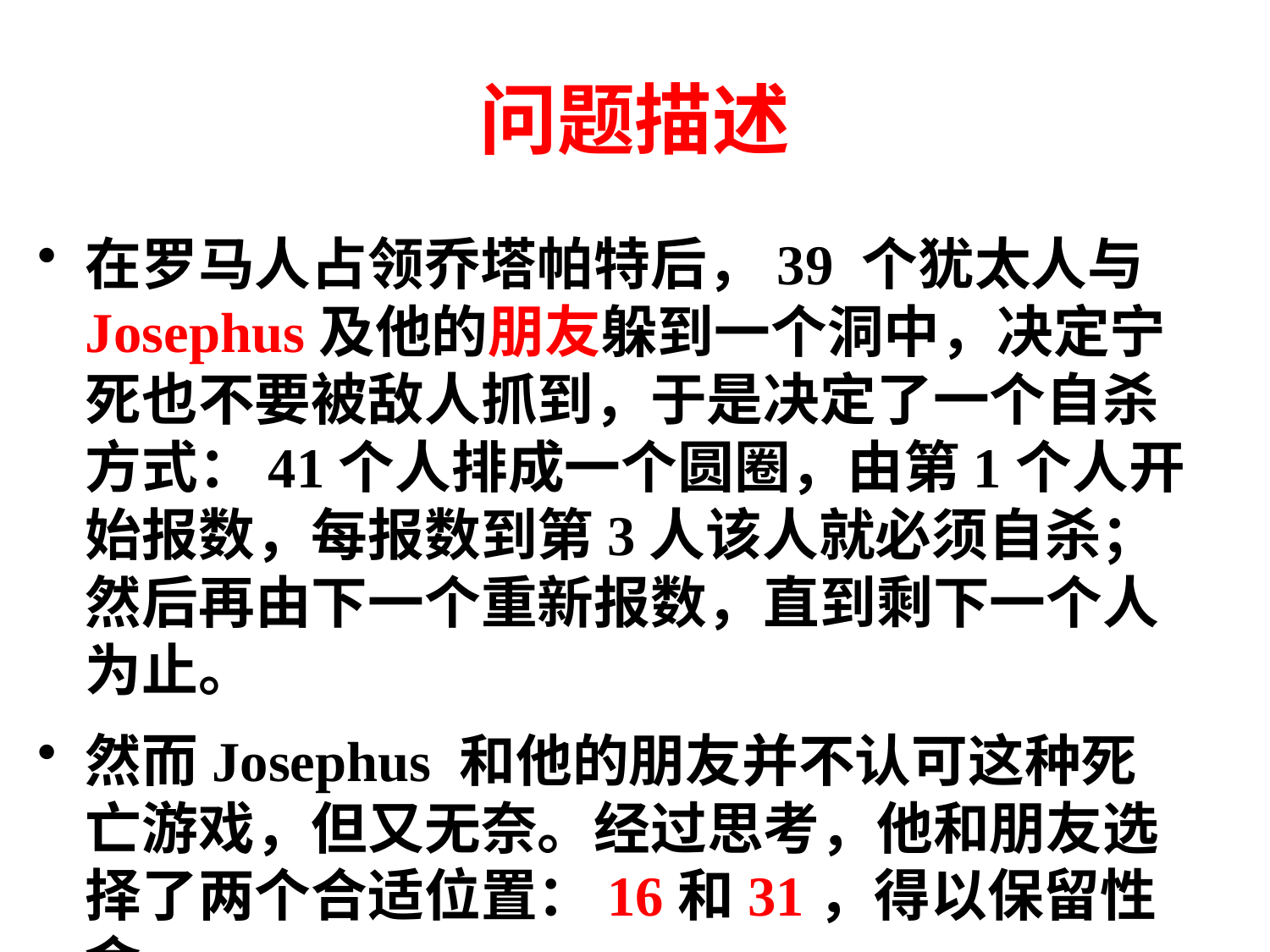

# 问题描述
在罗马人占领乔塔帕特后，39 个犹太人与Josephus及他的朋友躲到一个洞中，决定宁死也不要被敌人抓到，于是决定了一个自杀方式：41个人排成一个圆圈，由第1个人开始报数，每报数到第3人该人就必须自杀；然后再由下一个重新报数，直到剩下一个人为止。
然而Josephus 和他的朋友并不认可这种死亡游戏，但又无奈。经过思考，他和朋友选择了两个合适位置：16和31，得以保留性命。